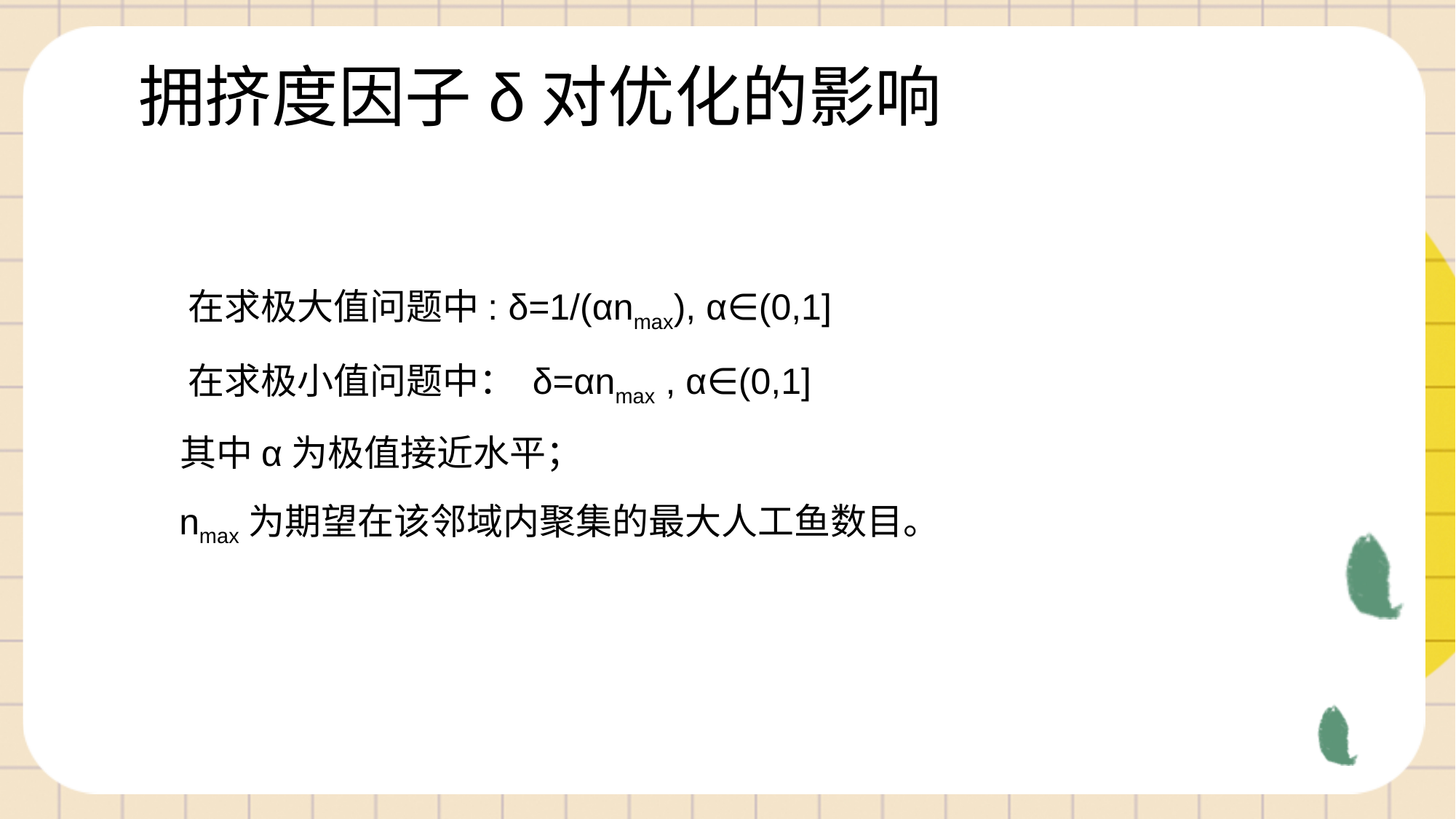

# 拥挤度因子δ对优化的影响
     在求极大值问题中: δ=1/(αnmax), α∈(0,1]
     在求极小值问题中： δ=αnmax , α∈(0,1]
    其中α为极值接近水平；
    nmax为期望在该邻域内聚集的最大人工鱼数目。